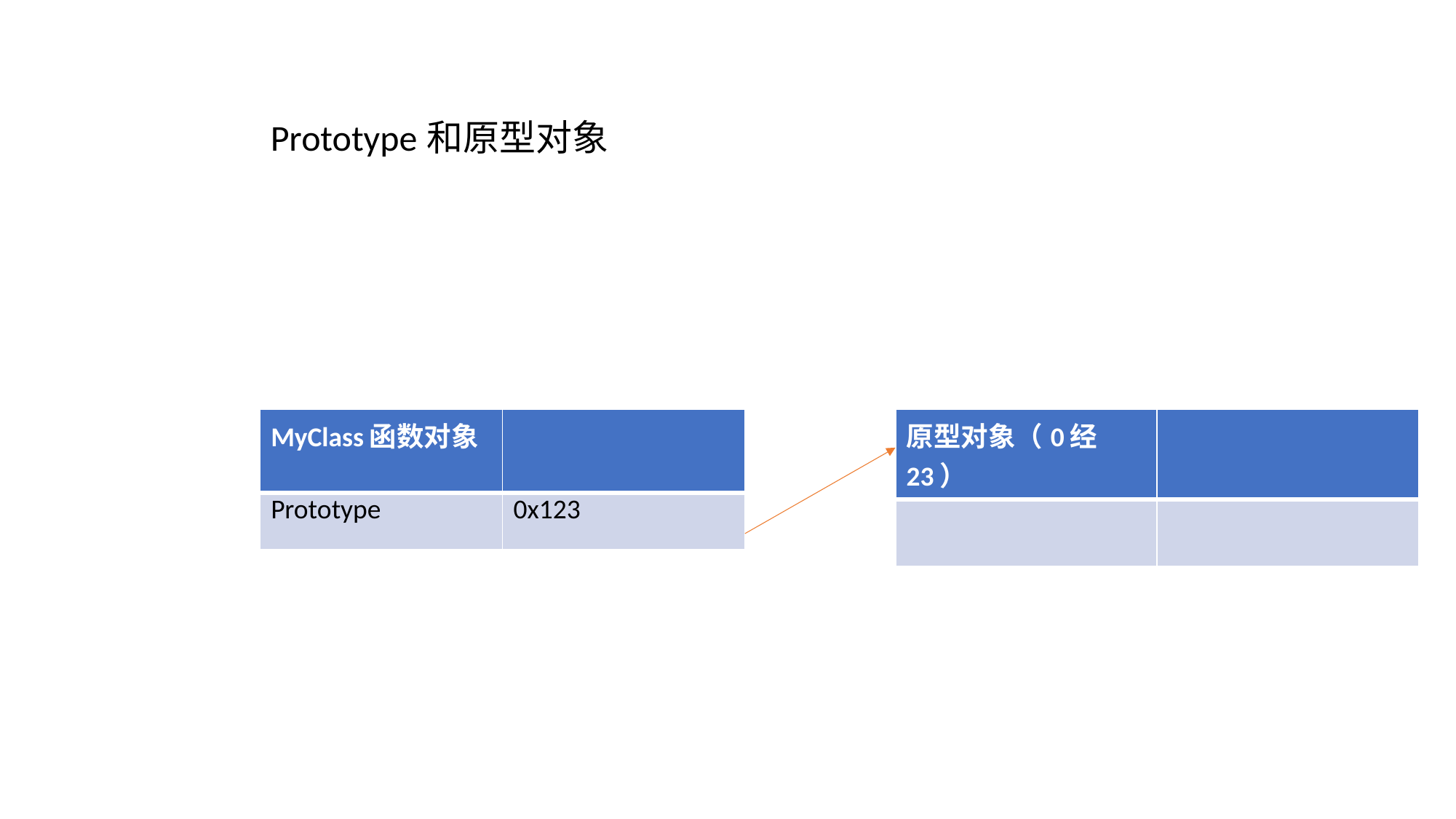

Prototype和原型对象
| MyClass函数对象 |  |
| --- | --- |
| Prototype | 0x123 |
| 原型对象（0经23） |  |
| --- | --- |
|  |  |